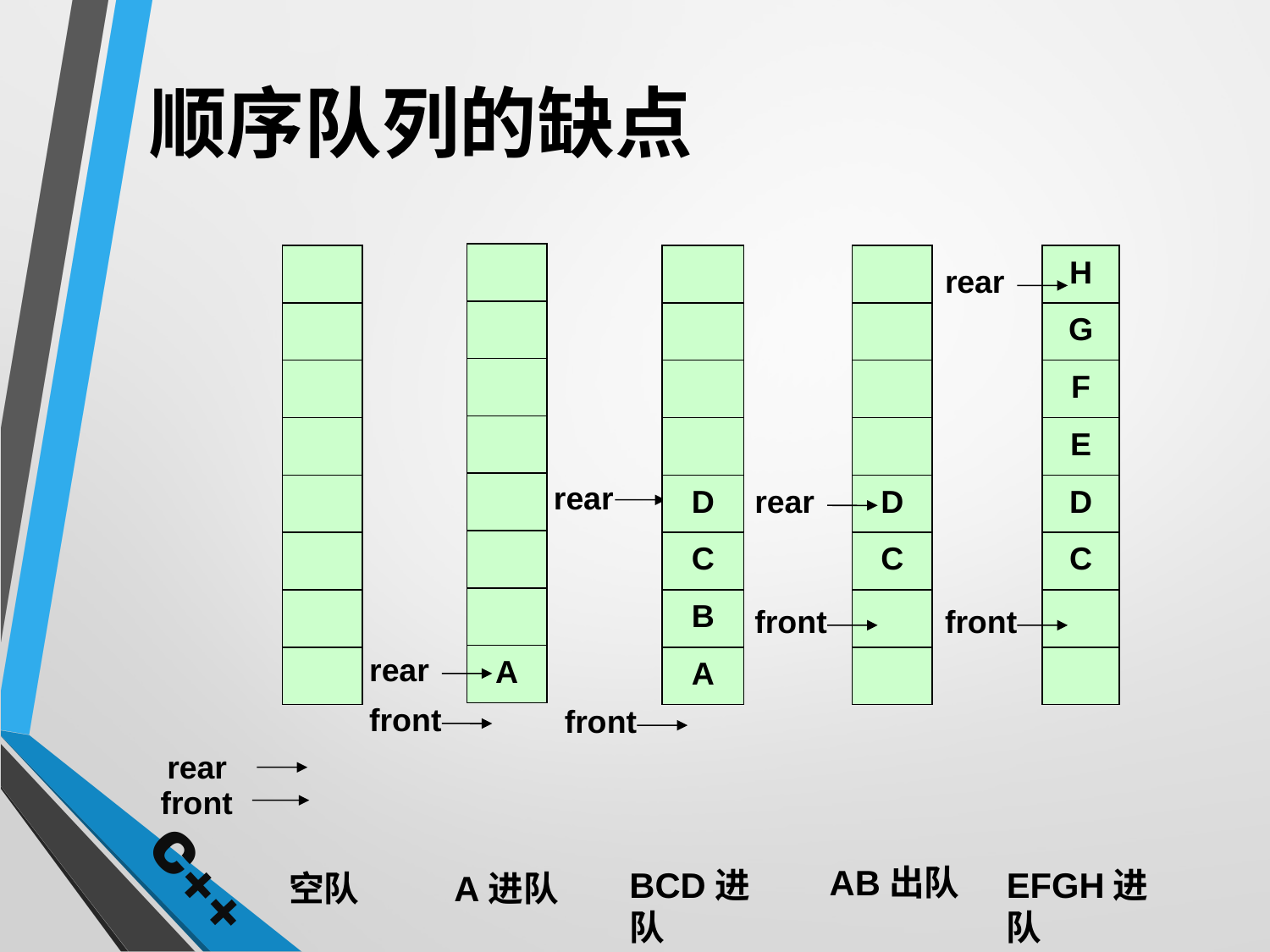

# 顺序队列的缺点

A
rear

front

D
C
B
A
rear

front

D
C

rear

front

H
G
F
E
D
C

rear

front

rear

front

AB出队
BCD进队
EFGH进队
空队
A进队